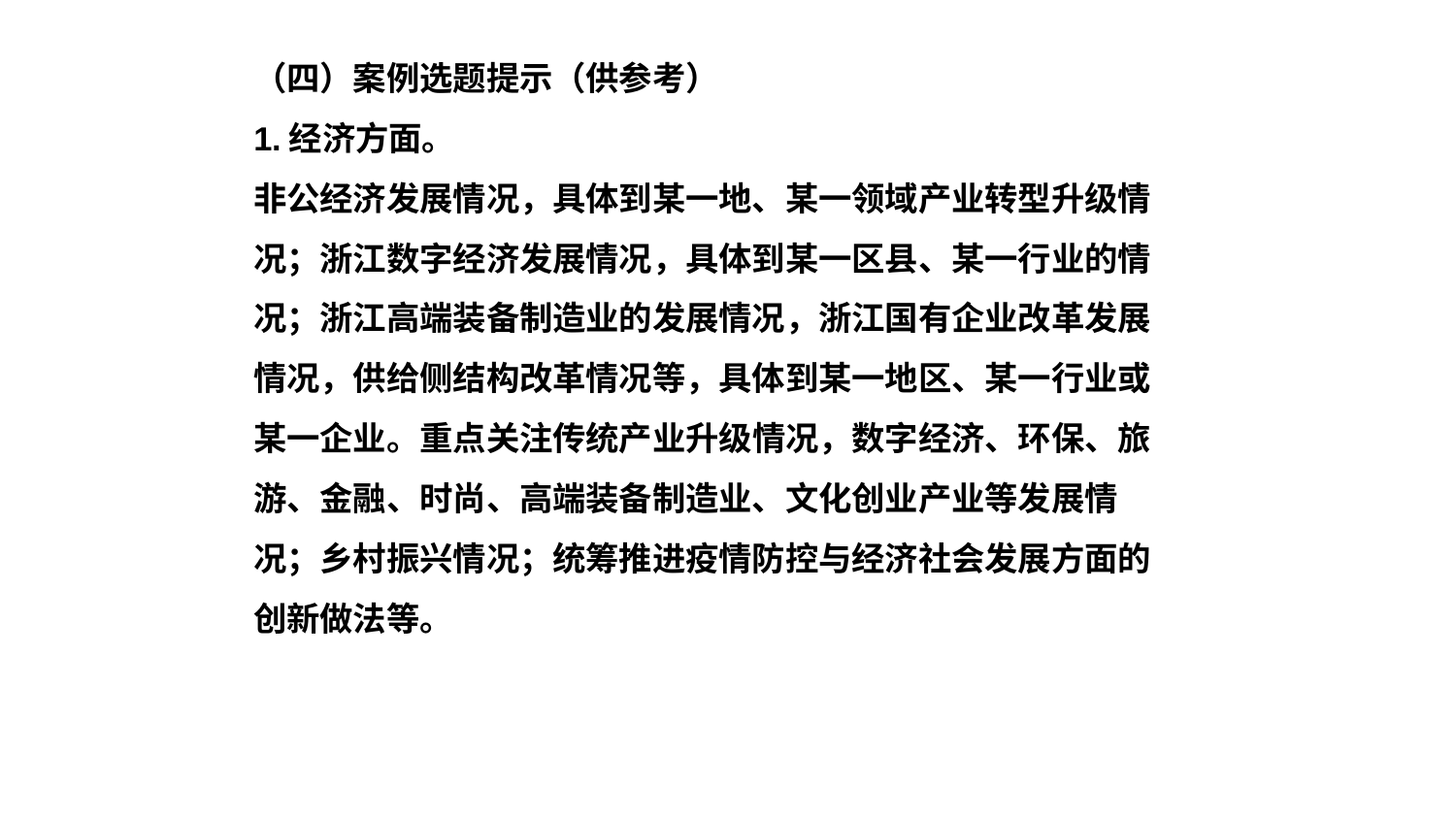

（四）案例选题提示（供参考）
1.经济方面。
非公经济发展情况，具体到某一地、某一领域产业转型升级情况；浙江数字经济发展情况，具体到某一区县、某一行业的情况；浙江高端装备制造业的发展情况，浙江国有企业改革发展情况，供给侧结构改革情况等，具体到某一地区、某一行业或某一企业。重点关注传统产业升级情况，数字经济、环保、旅游、金融、时尚、高端装备制造业、文化创业产业等发展情况；乡村振兴情况；统筹推进疫情防控与经济社会发展方面的创新做法等。